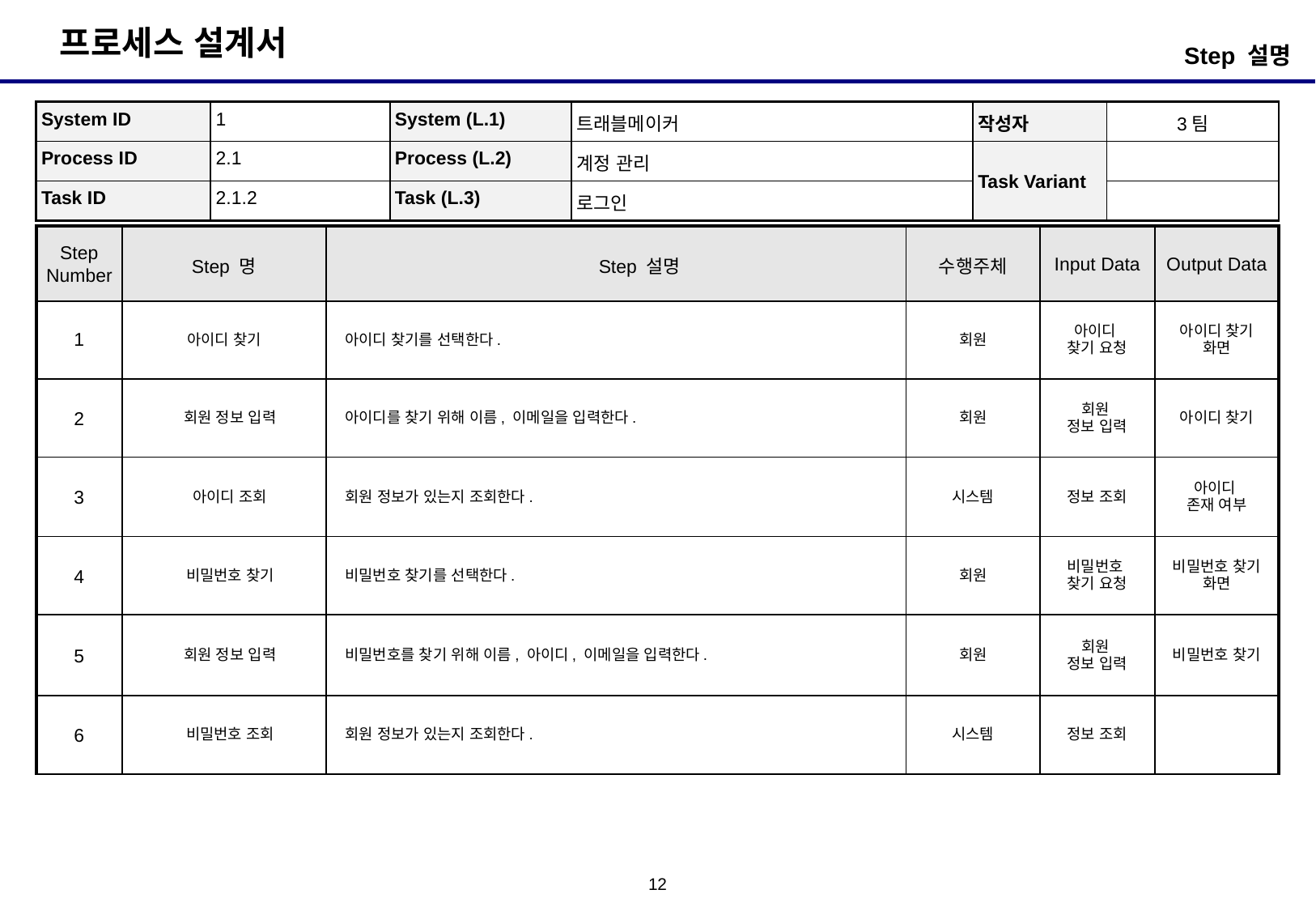

Step 설명
| System ID | 1 | System (L.1) | 트래블메이커 | 작성자 | 3팀 |
| --- | --- | --- | --- | --- | --- |
| Process ID | 2.1 | Process (L.2) | 계정 관리 | Task Variant |  |
| Task ID | 2.1.2 | Task (L.3) | 로그인 |  |  |
| Step Number | Step 명 | Step 설명 | 수행주체 | Input Data | Output Data |
| --- | --- | --- | --- | --- | --- |
| 1 | 아이디 찾기 | 아이디 찾기를 선택한다. | 회원 | 아이디 찾기 요청 | 아이디 찾기 화면 |
| 2 | 회원 정보 입력 | 아이디를 찾기 위해 이름, 이메일을 입력한다. | 회원 | 회원 정보 입력 | 아이디 찾기 |
| 3 | 아이디 조회 | 회원 정보가 있는지 조회한다. | 시스템 | 정보 조회 | 아이디 존재 여부 |
| 4 | 비밀번호 찾기 | 비밀번호 찾기를 선택한다. | 회원 | 비밀번호 찾기 요청 | 비밀번호 찾기 화면 |
| 5 | 회원 정보 입력 | 비밀번호를 찾기 위해 이름, 아이디, 이메일을 입력한다. | 회원 | 회원 정보 입력 | 비밀번호 찾기 |
| 6 | 비밀번호 조회 | 회원 정보가 있는지 조회한다. | 시스템 | 정보 조회 |  |